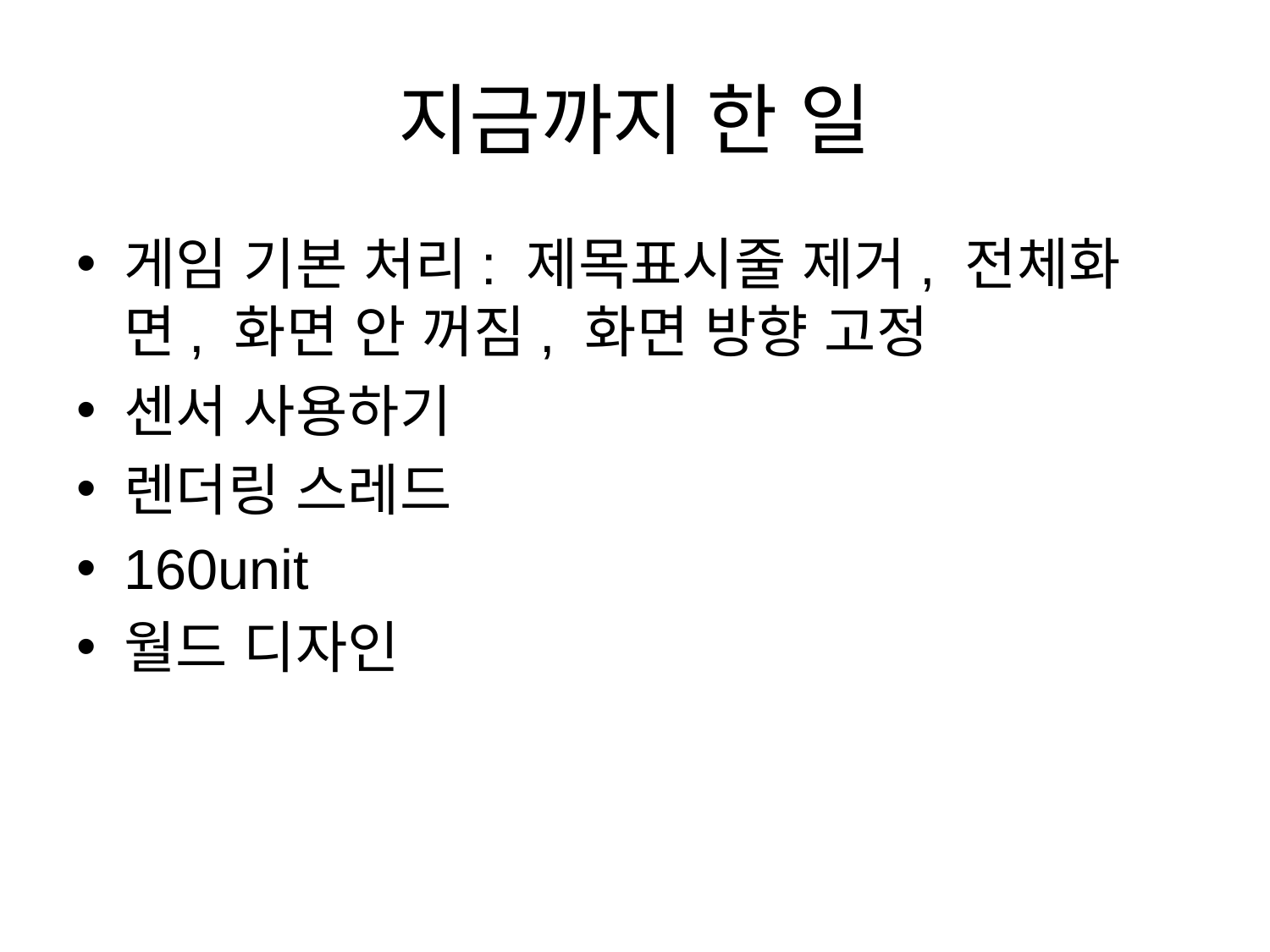

# 지금까지 한 일
게임 기본 처리: 제목표시줄 제거, 전체화면, 화면 안 꺼짐, 화면 방향 고정
센서 사용하기
렌더링 스레드
160unit
월드 디자인